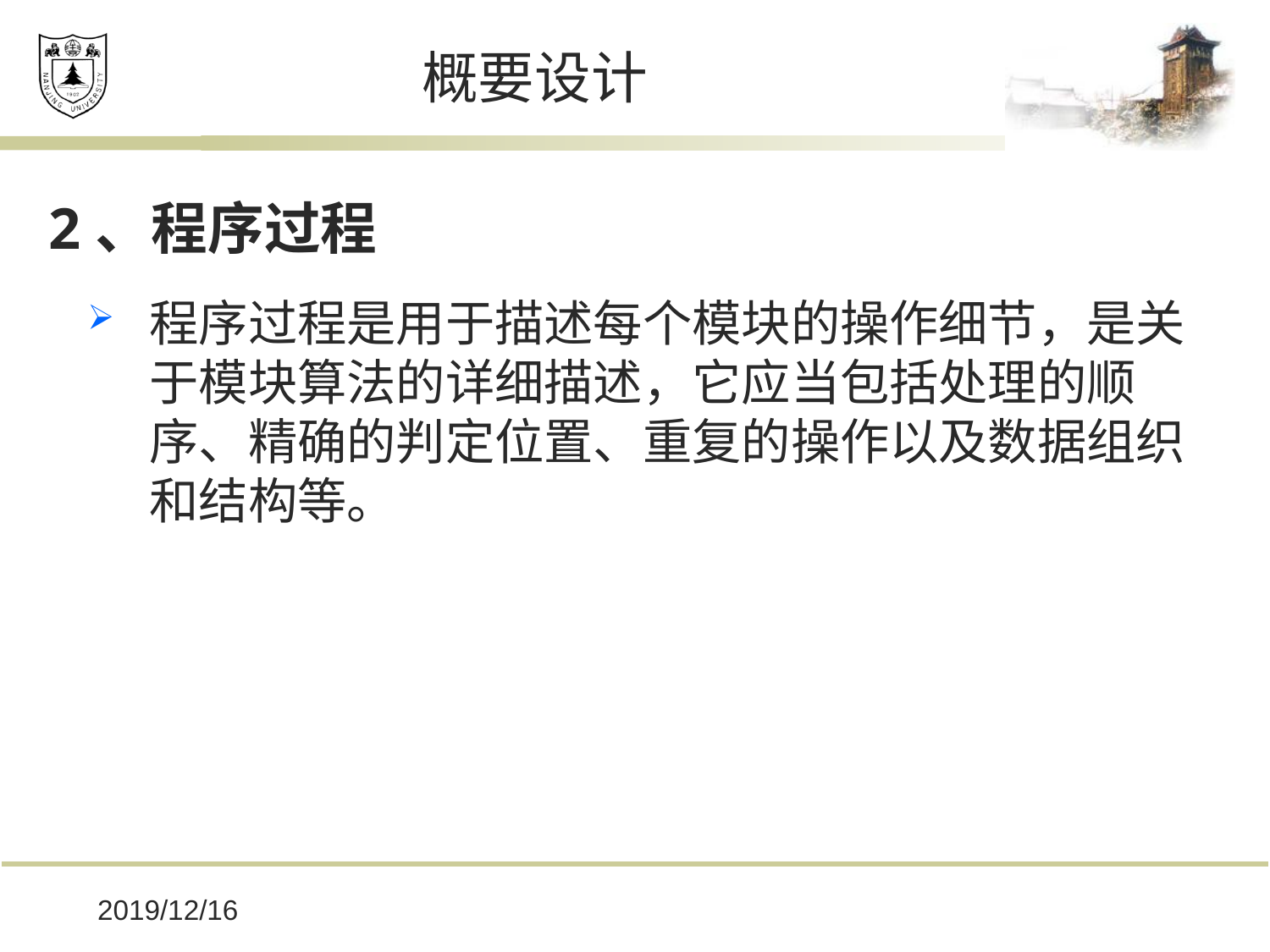

# 概要设计
2、程序过程
程序过程是用于描述每个模块的操作细节，是关于模块算法的详细描述，它应当包括处理的顺序、精确的判定位置、重复的操作以及数据组织和结构等。

2019/12/16